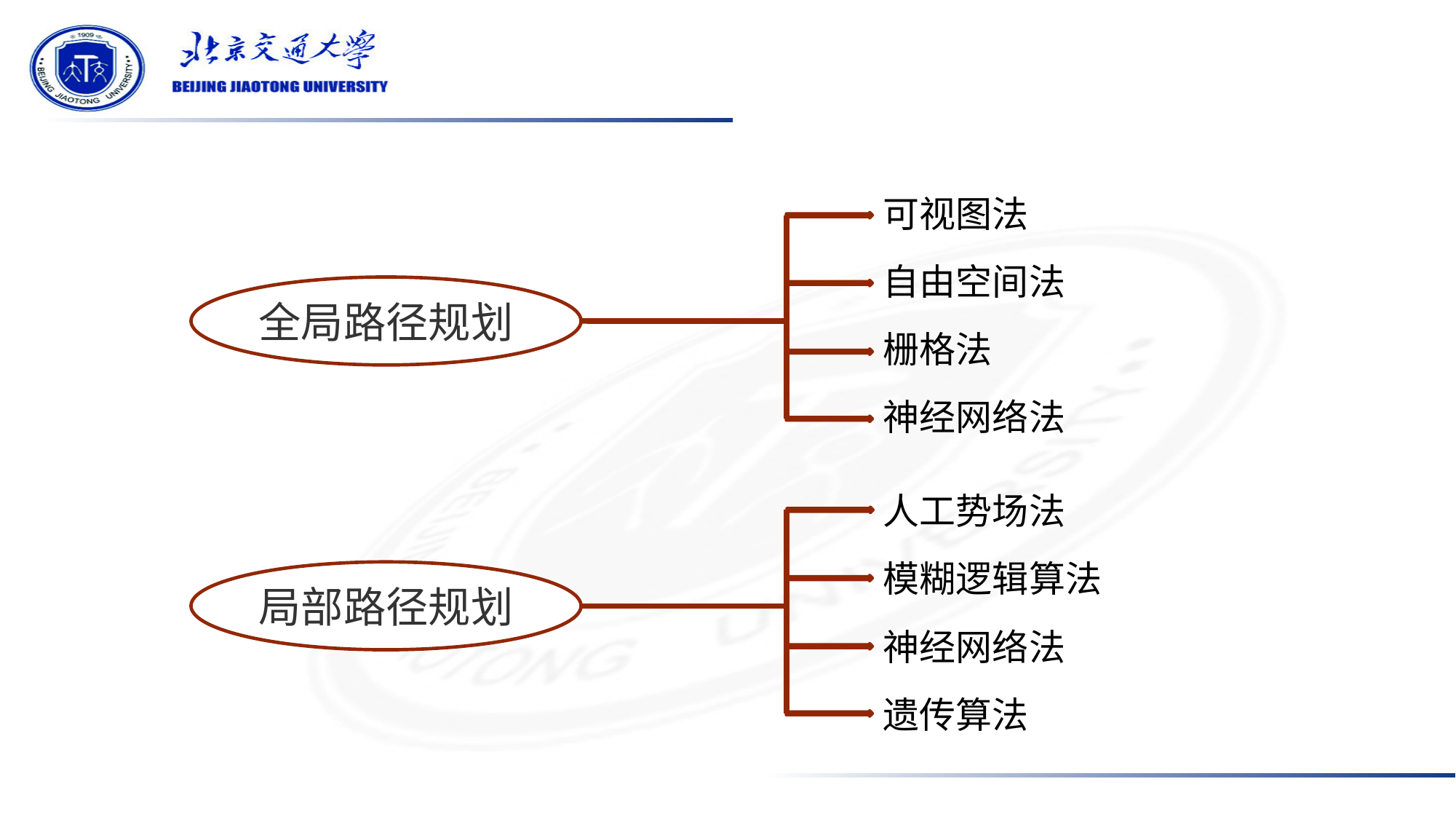

可视图法

自由空间法

栅格法

神经网络法

全局路径规划
人工势场法

模糊逻辑算法

神经网络法

遗传算法

局部路径规划